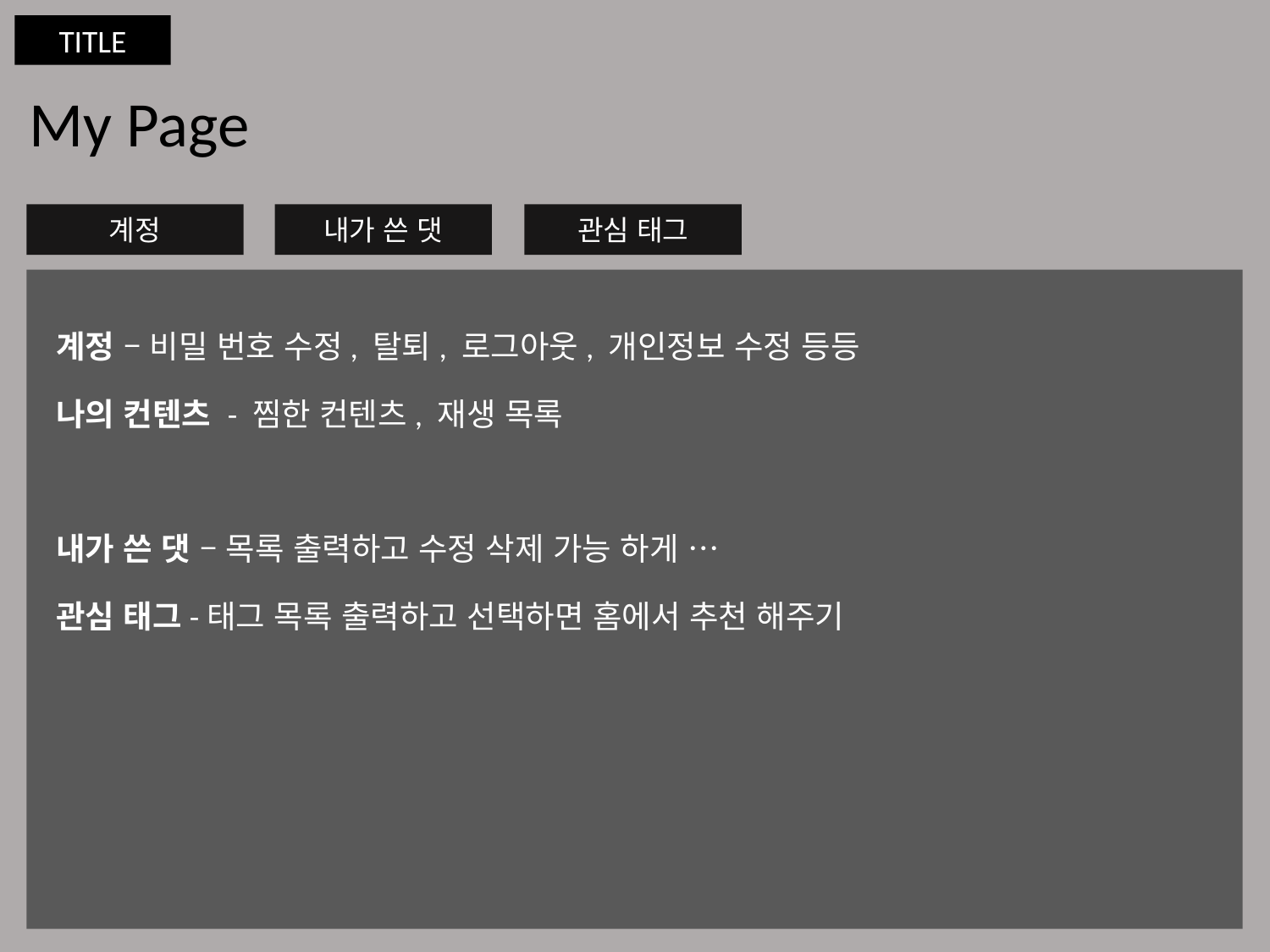

TITLE
My Page
계정
내가 쓴 댓
관심 태그

계정 – 비밀 번호 수정, 탈퇴, 로그아웃, 개인정보 수정 등등
나의 컨텐츠 - 찜한 컨텐츠, 재생 목록
내가 쓴 댓 – 목록 출력하고 수정 삭제 가능 하게 …
관심 태그-태그 목록 출력하고 선택하면 홈에서 추천 해주기